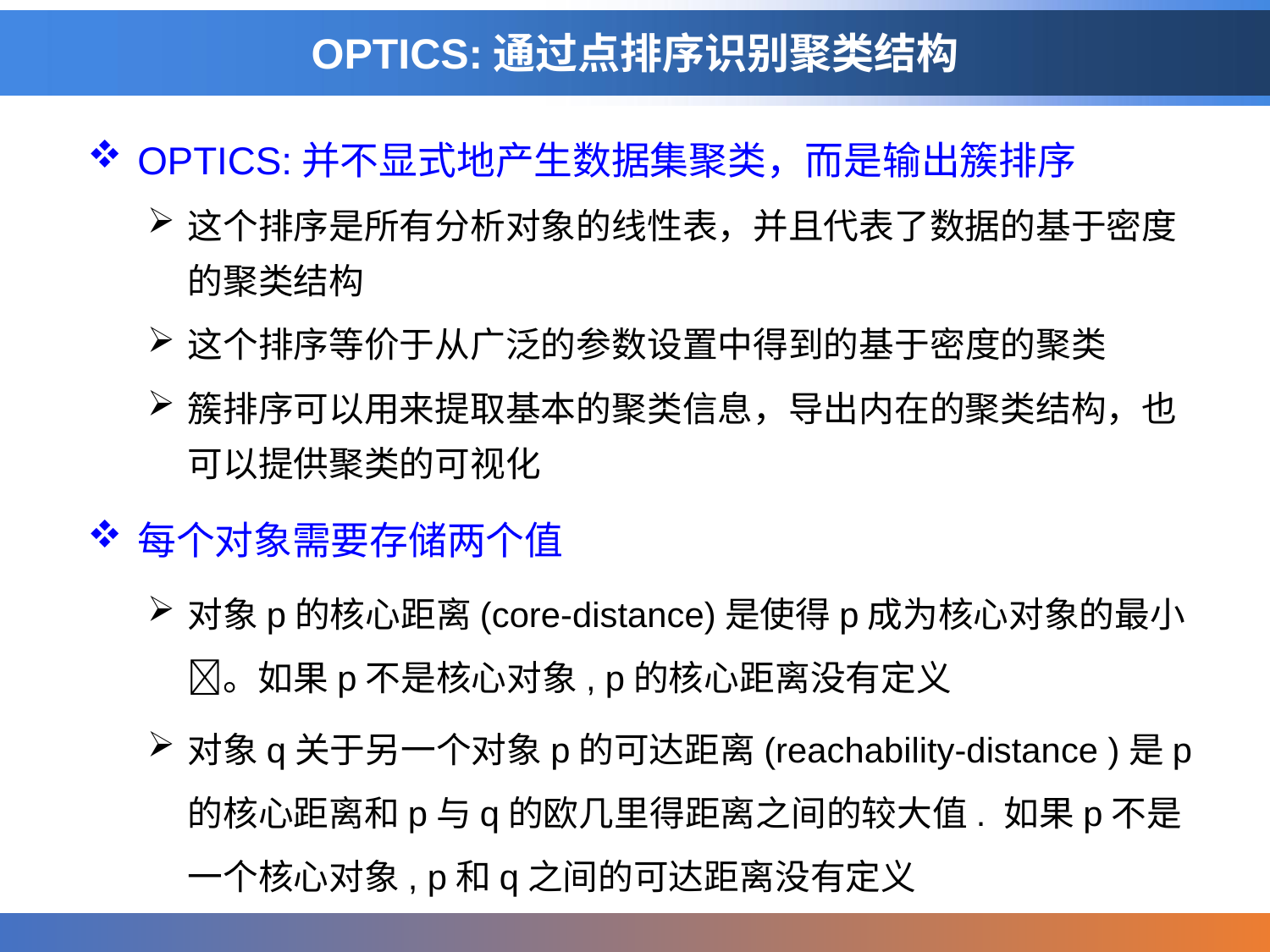

# OPTICS:通过点排序识别聚类结构
OPTICS:并不显式地产生数据集聚类，而是输出簇排序
这个排序是所有分析对象的线性表，并且代表了数据的基于密度的聚类结构
这个排序等价于从广泛的参数设置中得到的基于密度的聚类
簇排序可以用来提取基本的聚类信息，导出内在的聚类结构，也可以提供聚类的可视化
每个对象需要存储两个值
对象p的核心距离(core-distance)是使得p成为核心对象的最小ε。如果p不是核心对象, p的核心距离没有定义
对象q关于另一个对象p的可达距离(reachability-distance )是p的核心距离和p与q的欧几里得距离之间的较大值. 如果p不是一个核心对象, p和q之间的可达距离没有定义